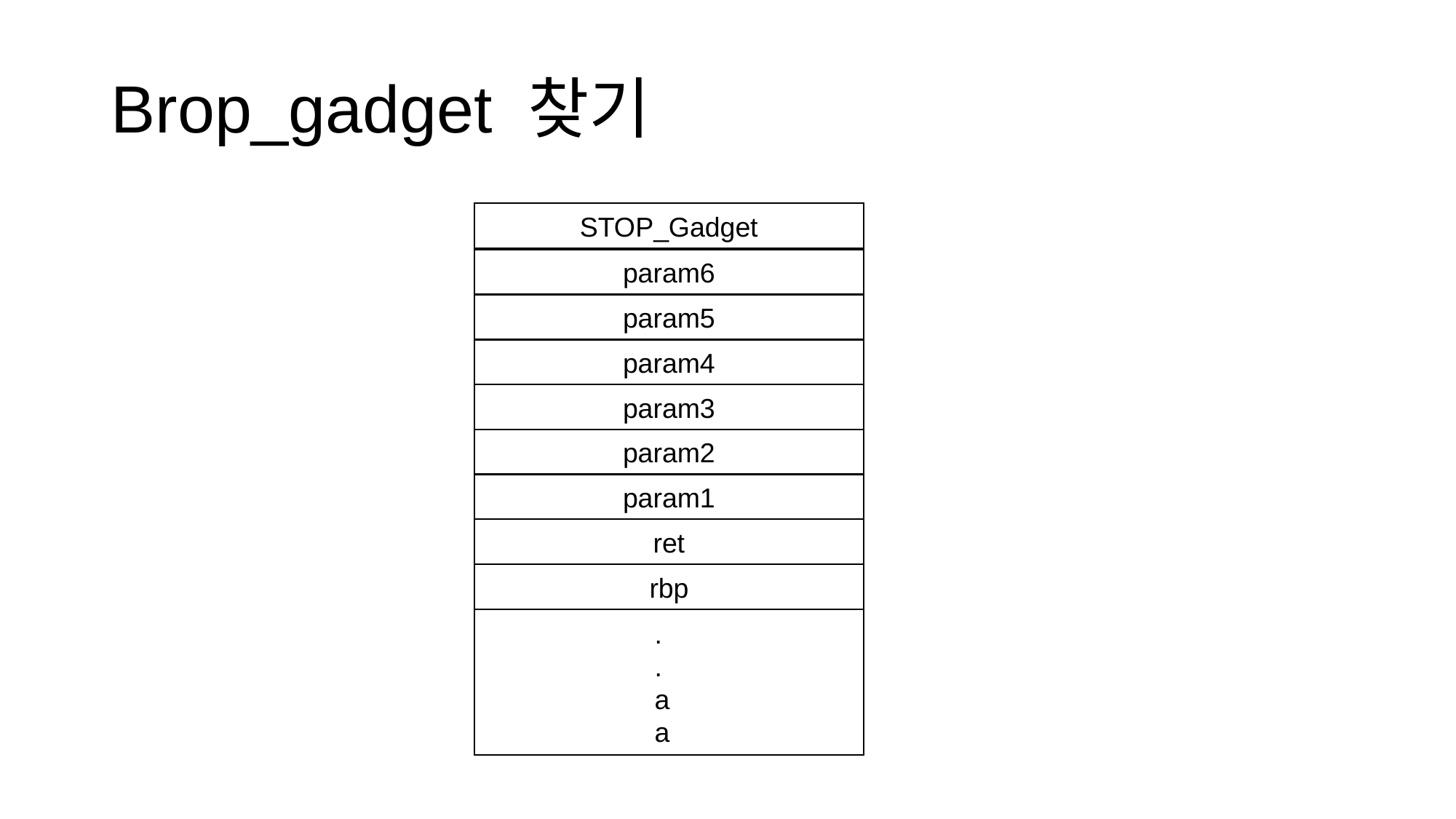

# Brop_gadget 찾기
STOP_Gadget
param6
param5
param4
param3
param2
param1
ret
rbp

.
.
a
a